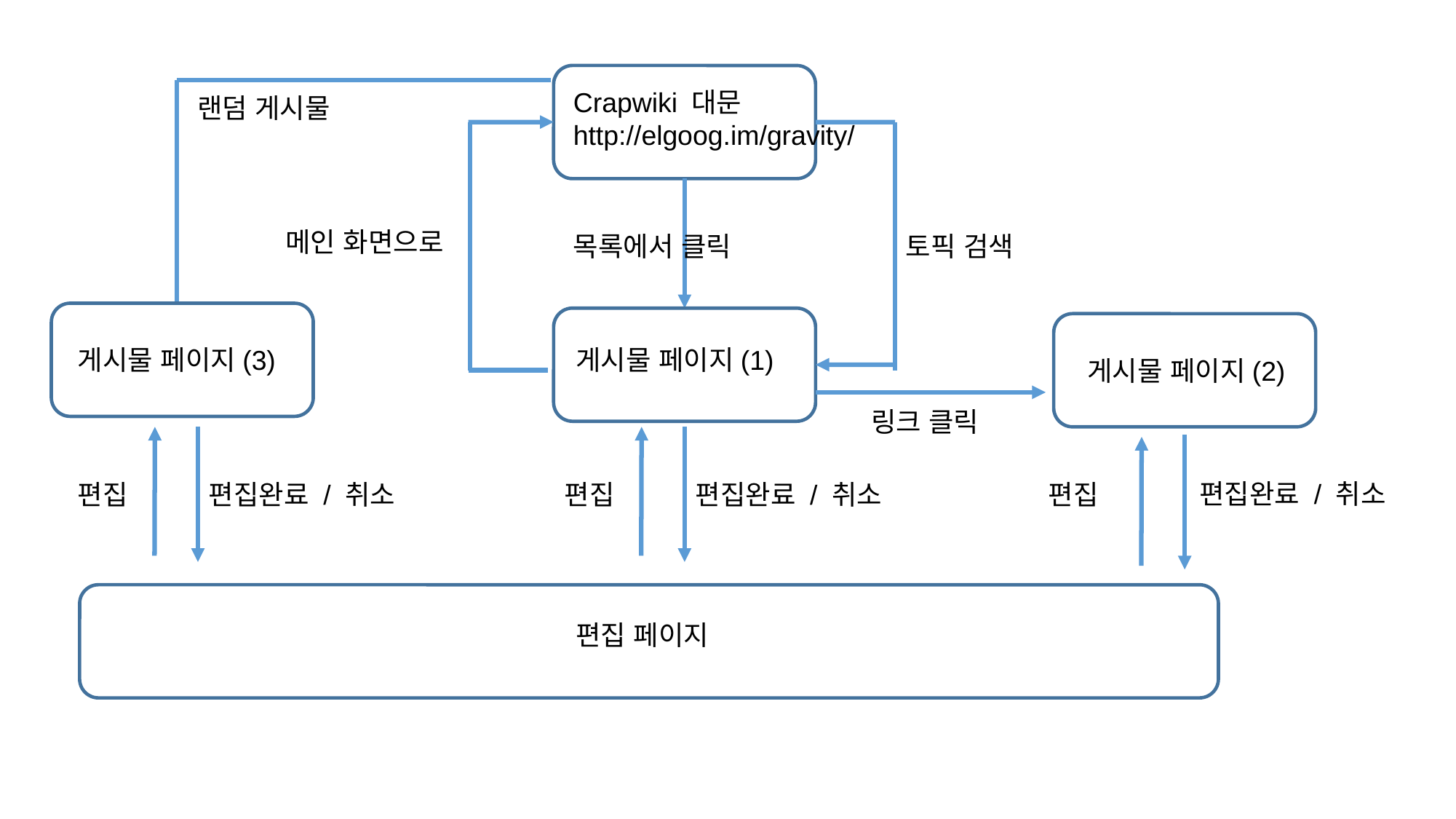

Crapwiki 대문
http://elgoog.im/gravity/
랜덤 게시물
메인 화면으로
목록에서 클릭
토픽 검색

게시물 페이지(3)
게시물 페이지(1)
게시물 페이지(2)
링크 클릭
편집완료 / 취소
편집완료 / 취소
편집
편집
편집완료 / 취소
편집

편집 페이지